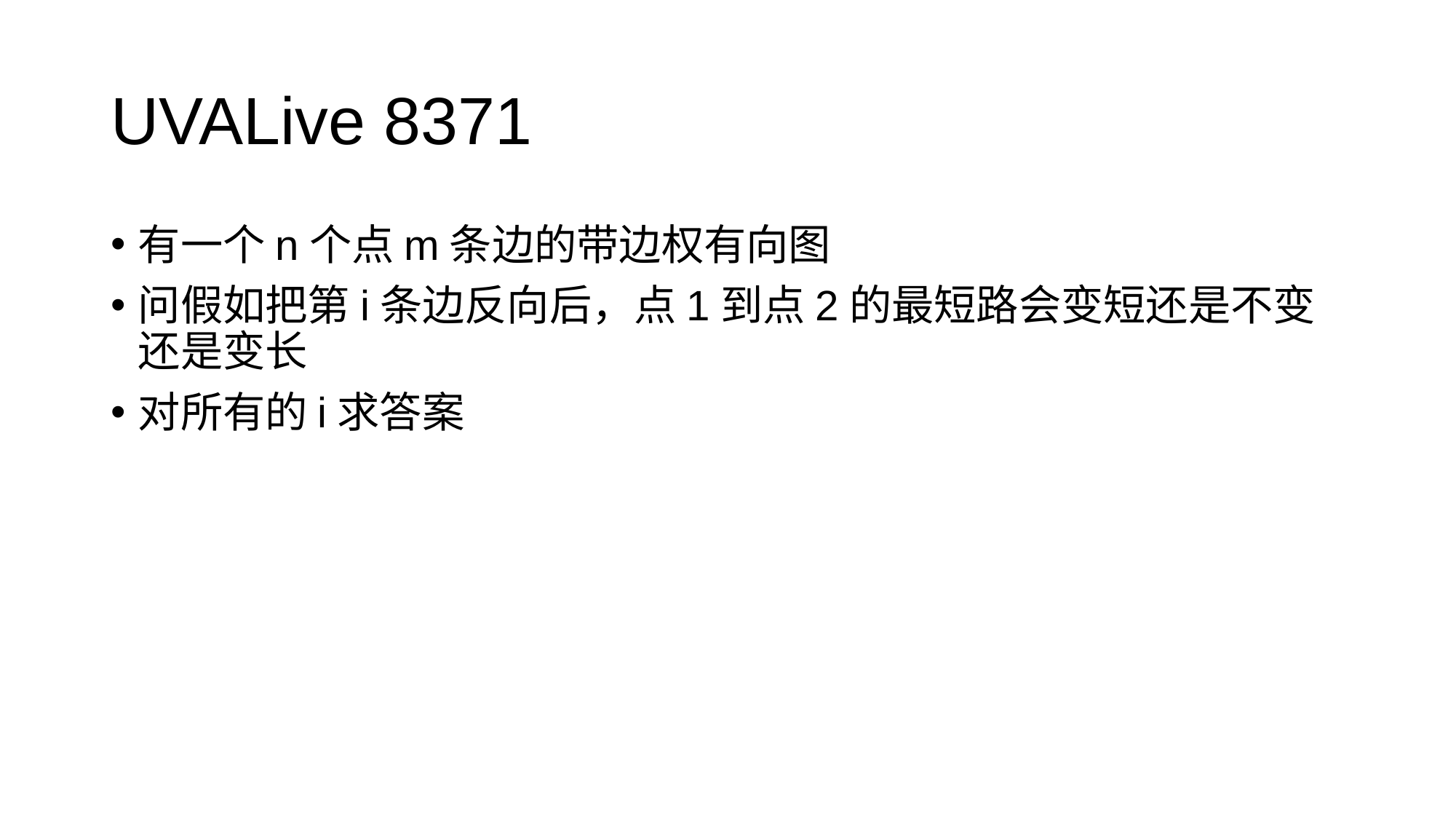

# UVALive 8371
有一个n个点m条边的带边权有向图
问假如把第i条边反向后，点1到点2的最短路会变短还是不变还是变长
对所有的i求答案